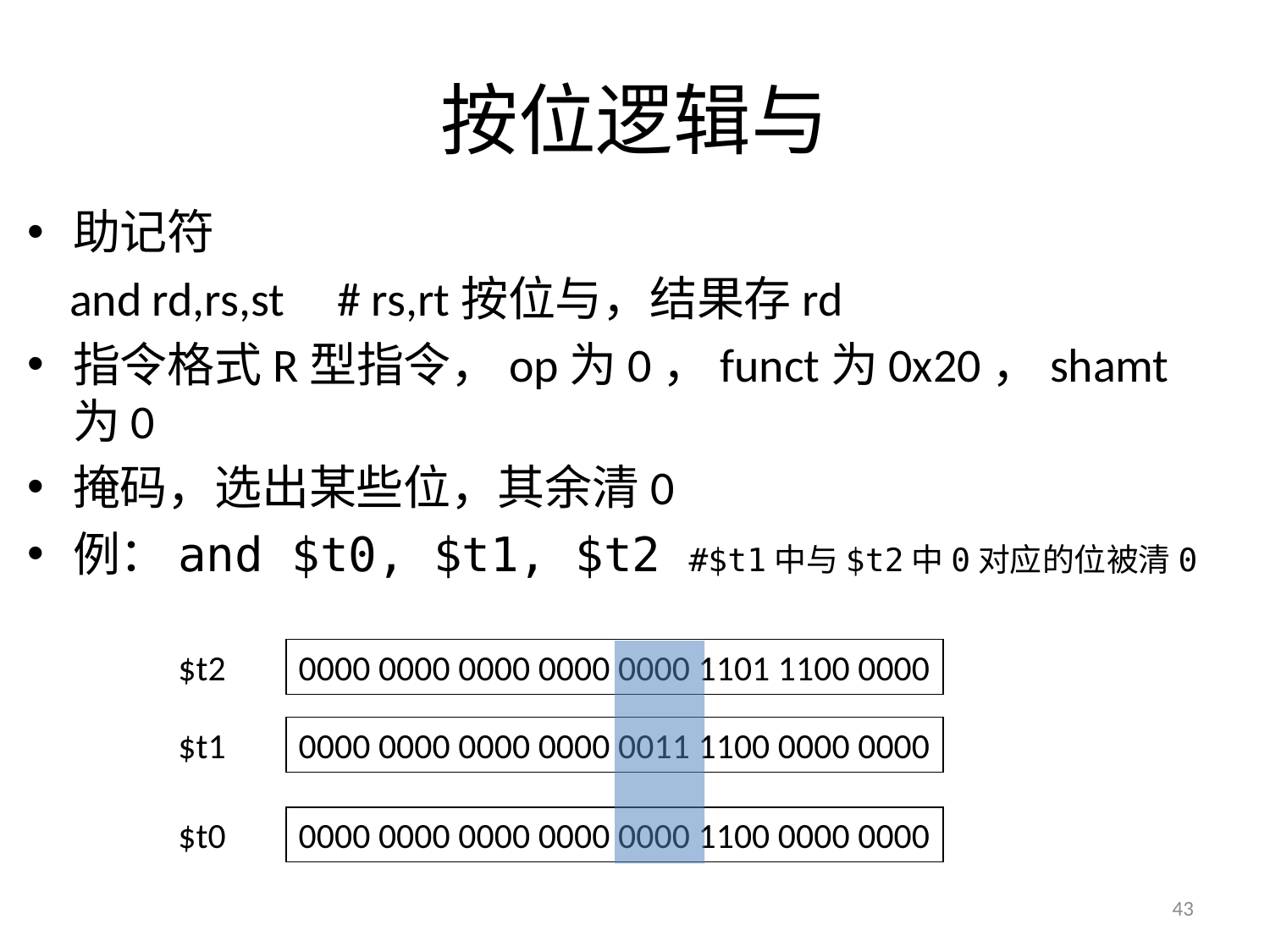

# 按位逻辑与
助记符
    and rd,rs,st     # rs,rt按位与，结果存rd
指令格式R型指令，op为0，funct为0x20，shamt为0
掩码，选出某些位，其余清0
例：and $t0, $t1, $t2 #$t1中与$t2中0对应的位被清0

$t2
0000 0000 0000 0000 0000 1101 1100 0000

$t1
0000 0000 0000 0000 0011 1100 0000 0000
$t0
0000 0000 0000 0000 0000 1100 0000 0000
43